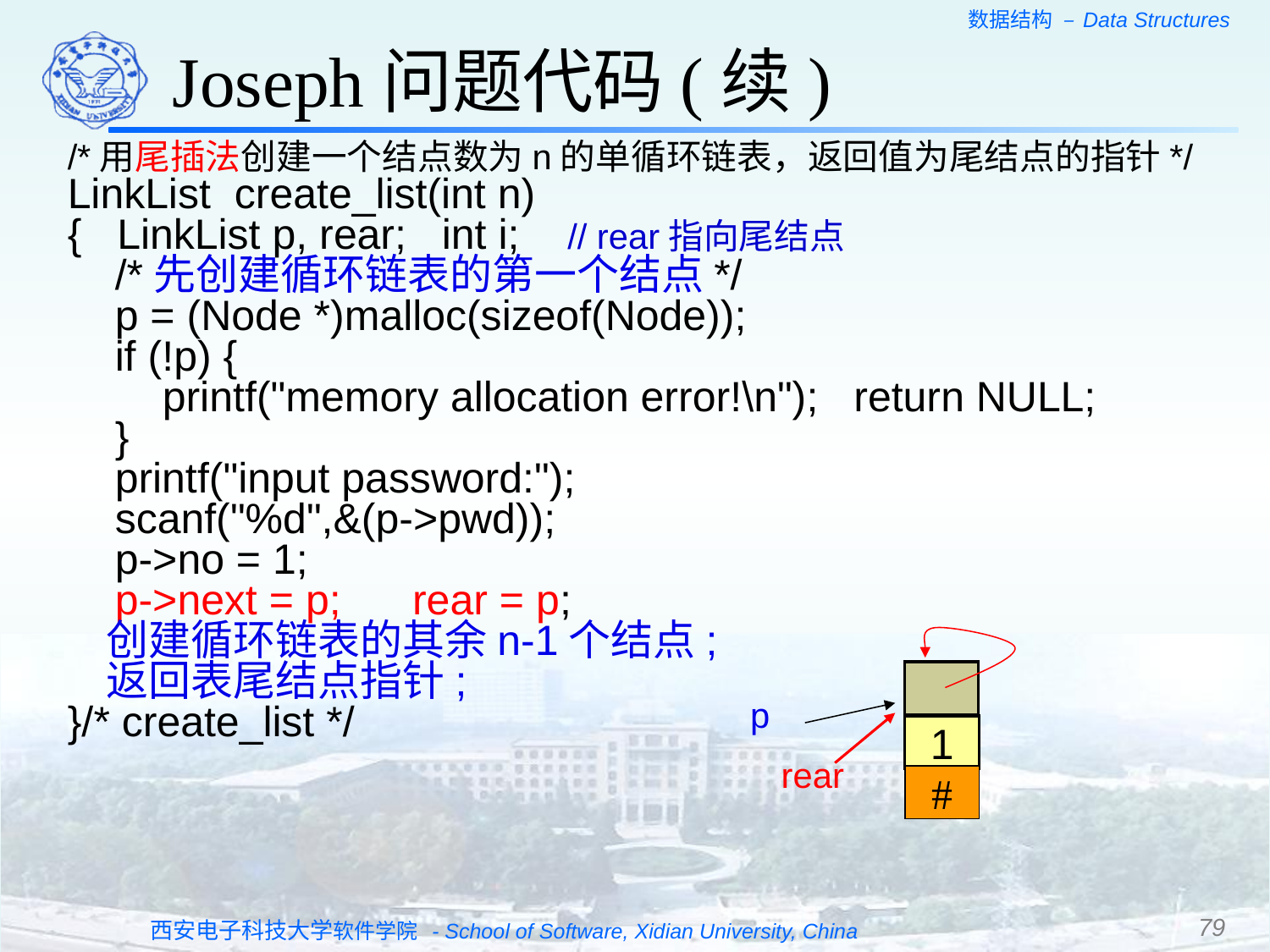

Joseph问题代码(续)
/*用尾插法创建一个结点数为n的单循环链表，返回值为尾结点的指针*/
LinkList  create_list(int n)
{   LinkList p, rear;   int i;    // rear指向尾结点
    /*先创建循环链表的第一个结点*/
    p = (Node *)malloc(sizeof(Node));
    if (!p) {
        printf("memory allocation error!\n");   return NULL;
    }
    printf("input password:");
    scanf("%d",&(p->pwd));
    p->no = 1;
    p->next = p;      rear = p;
   创建循环链表的其余n-1个结点;
   返回表尾结点指针;
}/* create_list */

p

rear
1
#
79